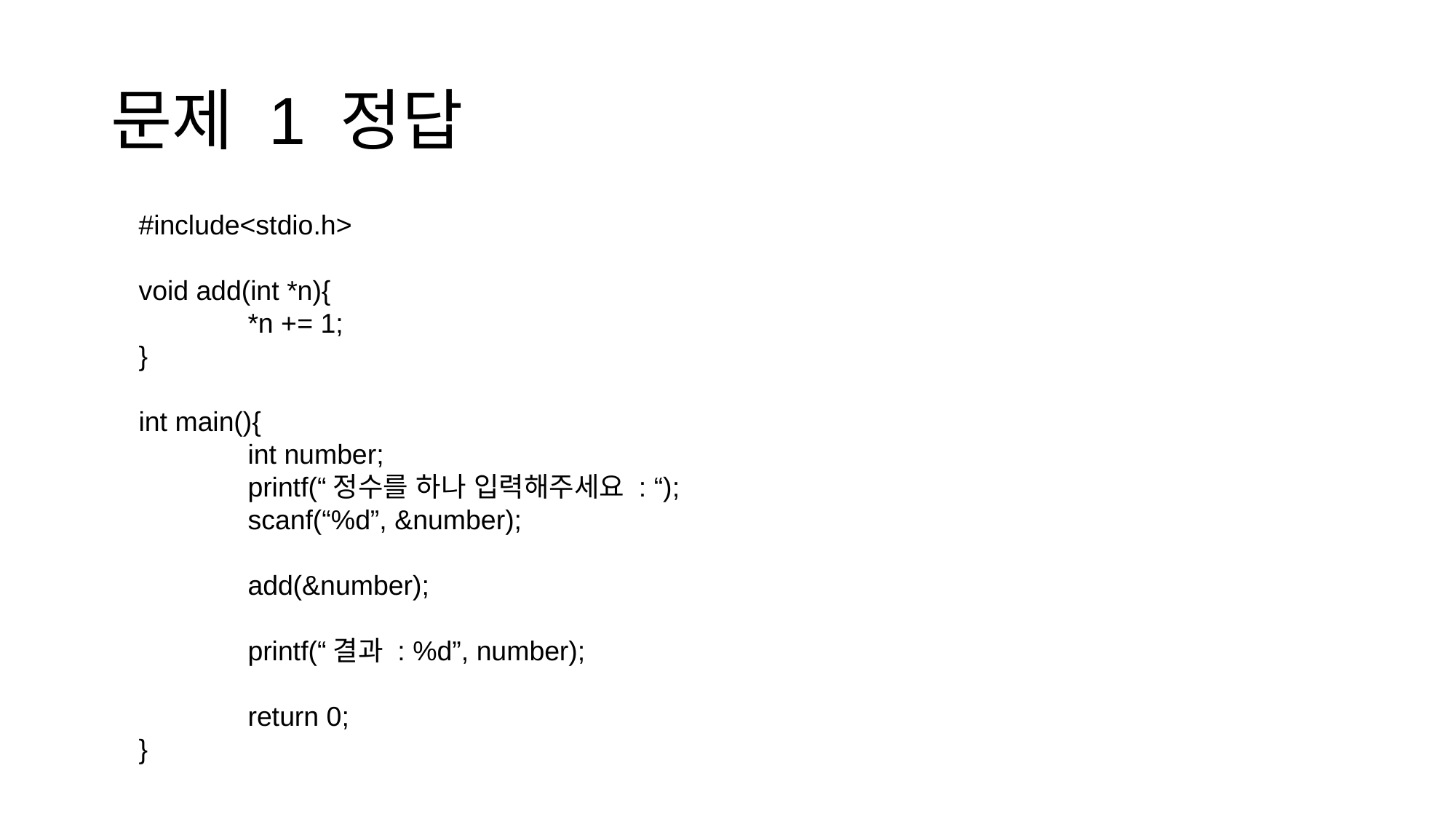

# 문제 1 정답
#include<stdio.h>

void add(int *n){
	*n += 1;
}

int main(){
	int number;
	printf(“정수를 하나 입력해주세요 : “);
	scanf(“%d”, &number);

	add(&number);

	printf(“결과 : %d”, number);

	return 0;
}